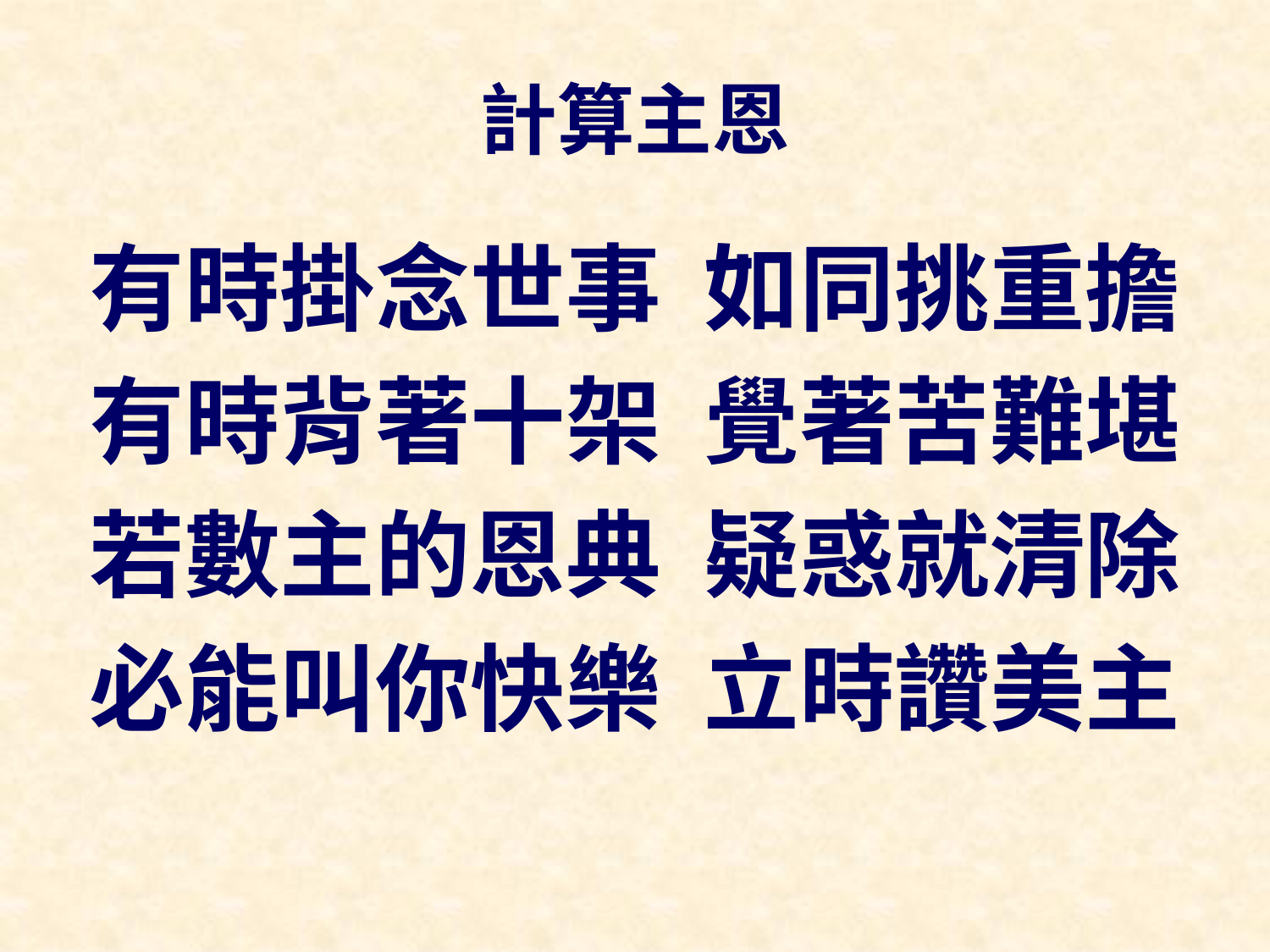

# 計算主恩
有時掛念世事  如同挑重擔
有時背著十架  覺著苦難堪
若數主的恩典  疑惑就清除
必能叫你快樂  立時讚美主